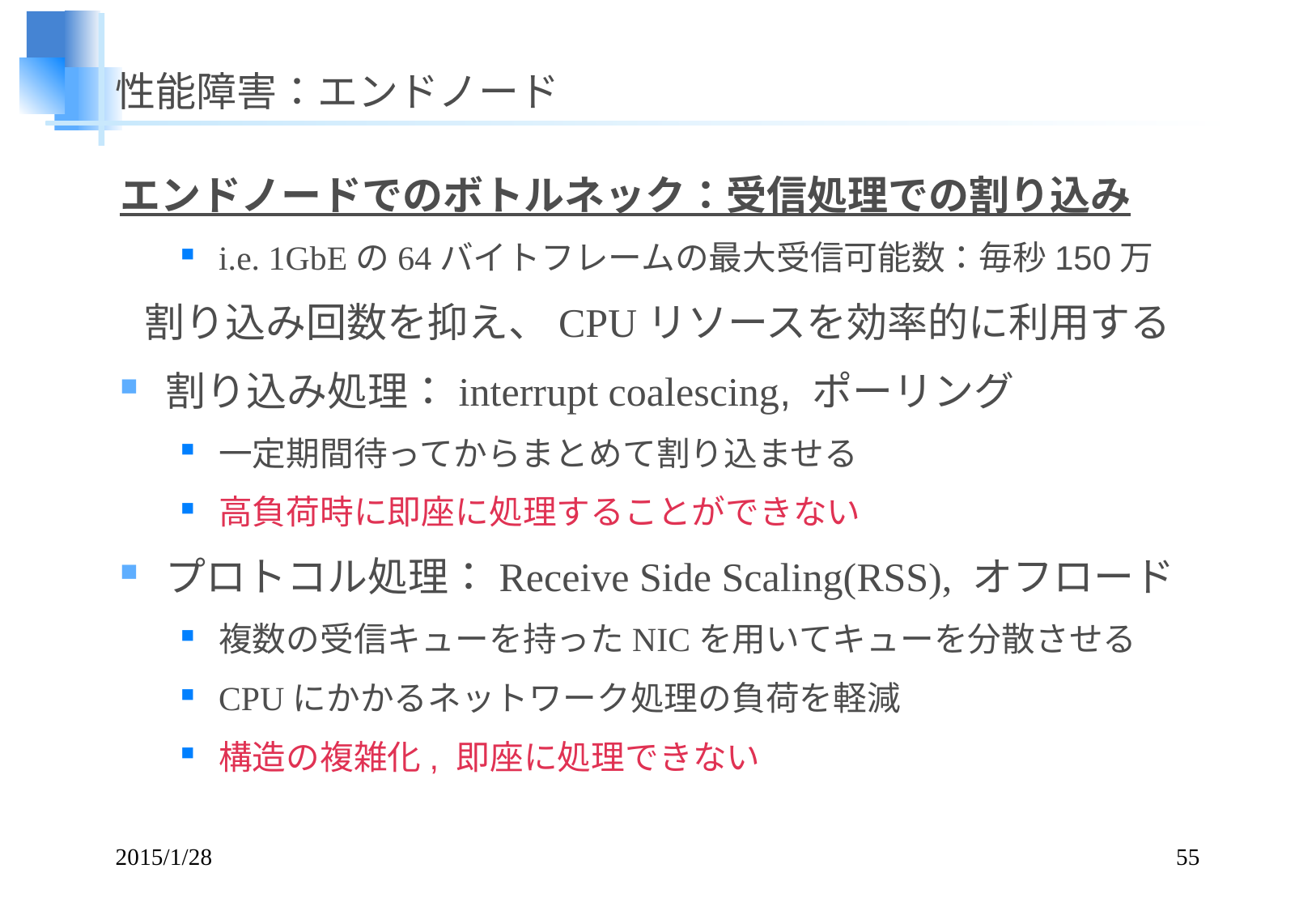

# 性能障害：エンドノード
エンドノードでのボトルネック：受信処理での割り込み
i.e. 1GbEの64バイトフレームの最大受信可能数：毎秒150万
割り込み回数を抑え、CPUリソースを効率的に利用する
割り込み処理：interrupt coalescing, ポーリング
一定期間待ってからまとめて割り込ませる
高負荷時に即座に処理することができない
プロトコル処理：Receive Side Scaling(RSS), オフロード
複数の受信キューを持ったNICを用いてキューを分散させる
CPUにかかるネットワーク処理の負荷を軽減
構造の複雑化, 即座に処理できない

2015/1/28
55